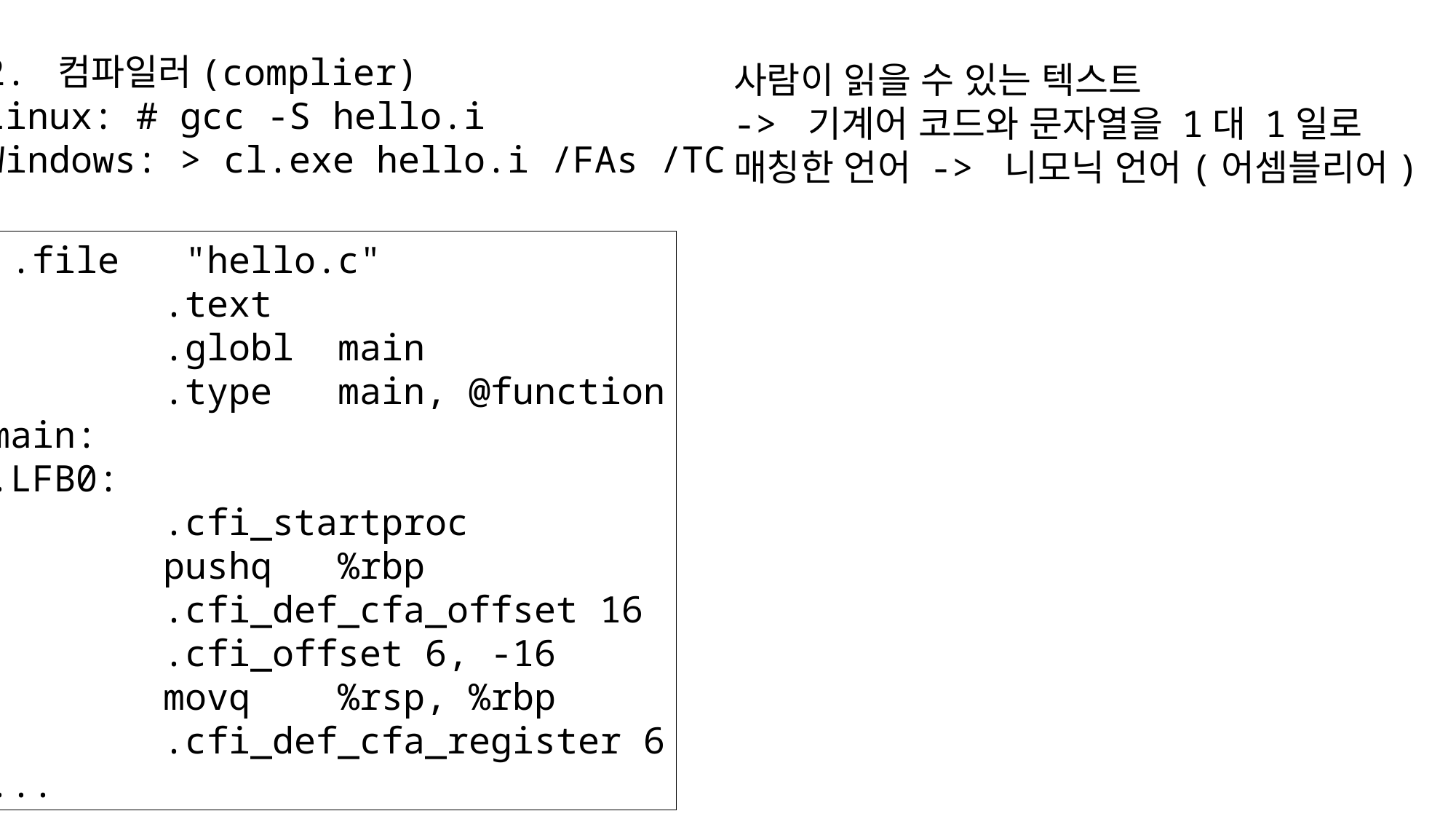

2. 컴파일러(complier)
Linux: # gcc -S hello.i
Windows: > cl.exe hello.i /FAs /TC

사람이 읽을 수 있는 텍스트
-> 기계어 코드와 문자열을 1대 1일로
매칭한 언어 -> 니모닉 언어(어셈블리어)
 .file   "hello.c"
        .text
        .globl  main
        .type   main, @function
main:
.LFB0:
        .cfi_startproc
        pushq   %rbp
        .cfi_def_cfa_offset 16
        .cfi_offset 6, -16
        movq    %rsp, %rbp
        .cfi_def_cfa_register 6
...